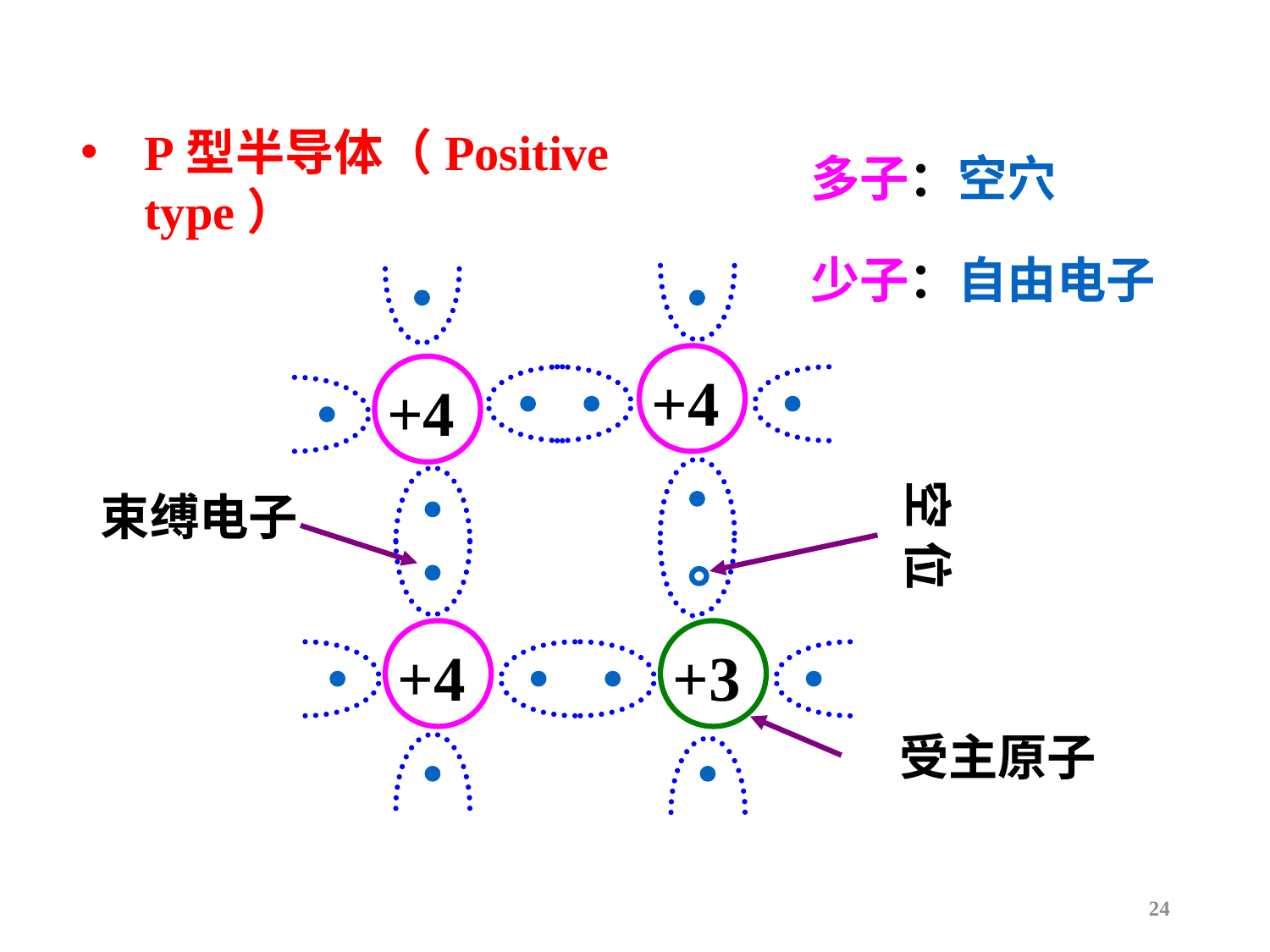

P型半导体（Positive type）
多子：空穴
少子：自由电子

+4
+4

空 位
束缚电子

+4
+3

受主原子

24